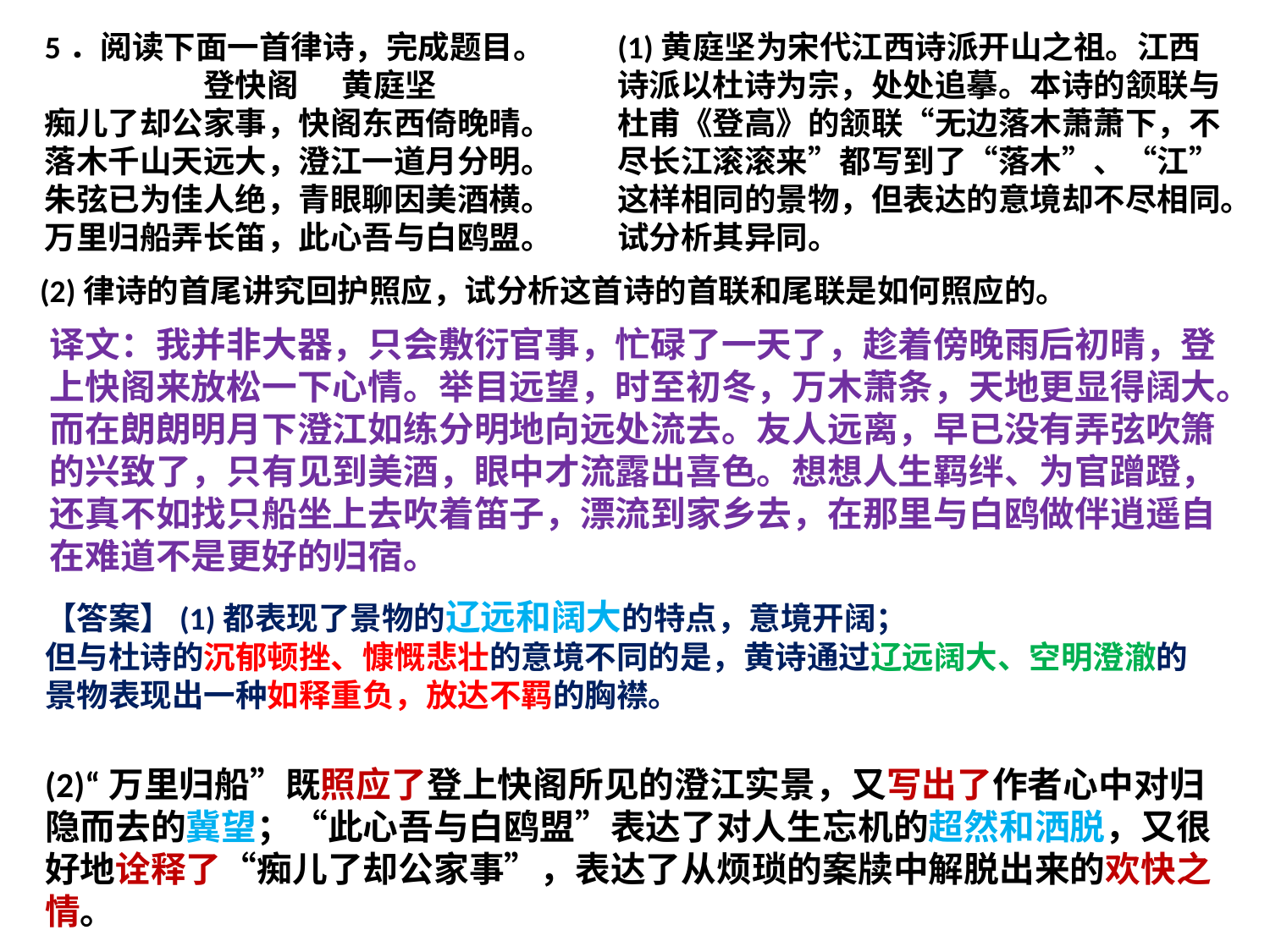

5．阅读下面一首律诗，完成题目。
                     登快阁      黄庭坚
痴儿了却公家事，快阁东西倚晚晴。
落木千山天远大，澄江一道月分明。
朱弦已为佳人绝，青眼聊因美酒横。
万里归船弄长笛，此心吾与白鸥盟。
(1)黄庭坚为宋代江西诗派开山之祖。江西诗派以杜诗为宗，处处追摹。本诗的颔联与杜甫《登高》的颔联“无边落木萧萧下，不尽长江滚滚来”都写到了“落木”、“江”这样相同的景物，但表达的意境却不尽相同。试分析其异同。
(2)律诗的首尾讲究回护照应，试分析这首诗的首联和尾联是如何照应的。
译文：我并非大器，只会敷衍官事，忙碌了一天了，趁着傍晚雨后初晴，登上快阁来放松一下心情。举目远望，时至初冬，万木萧条，天地更显得阔大。而在朗朗明月下澄江如练分明地向远处流去。友人远离，早已没有弄弦吹箫的兴致了，只有见到美酒，眼中才流露出喜色。想想人生羁绊、为官蹭蹬，还真不如找只船坐上去吹着笛子，漂流到家乡去，在那里与白鸥做伴逍遥自在难道不是更好的归宿。
【答案】(1)都表现了景物的辽远和阔大的特点，意境开阔；
但与杜诗的沉郁顿挫、慷慨悲壮的意境不同的是，黄诗通过辽远阔大、空明澄澈的景物表现出一种如释重负，放达不羁的胸襟。
(2)“万里归船”既照应了登上快阁所见的澄江实景，又写出了作者心中对归隐而去的冀望；“此心吾与白鸥盟”表达了对人生忘机的超然和洒脱，又很好地诠释了“痴儿了却公家事”，表达了从烦琐的案牍中解脱出来的欢快之情。